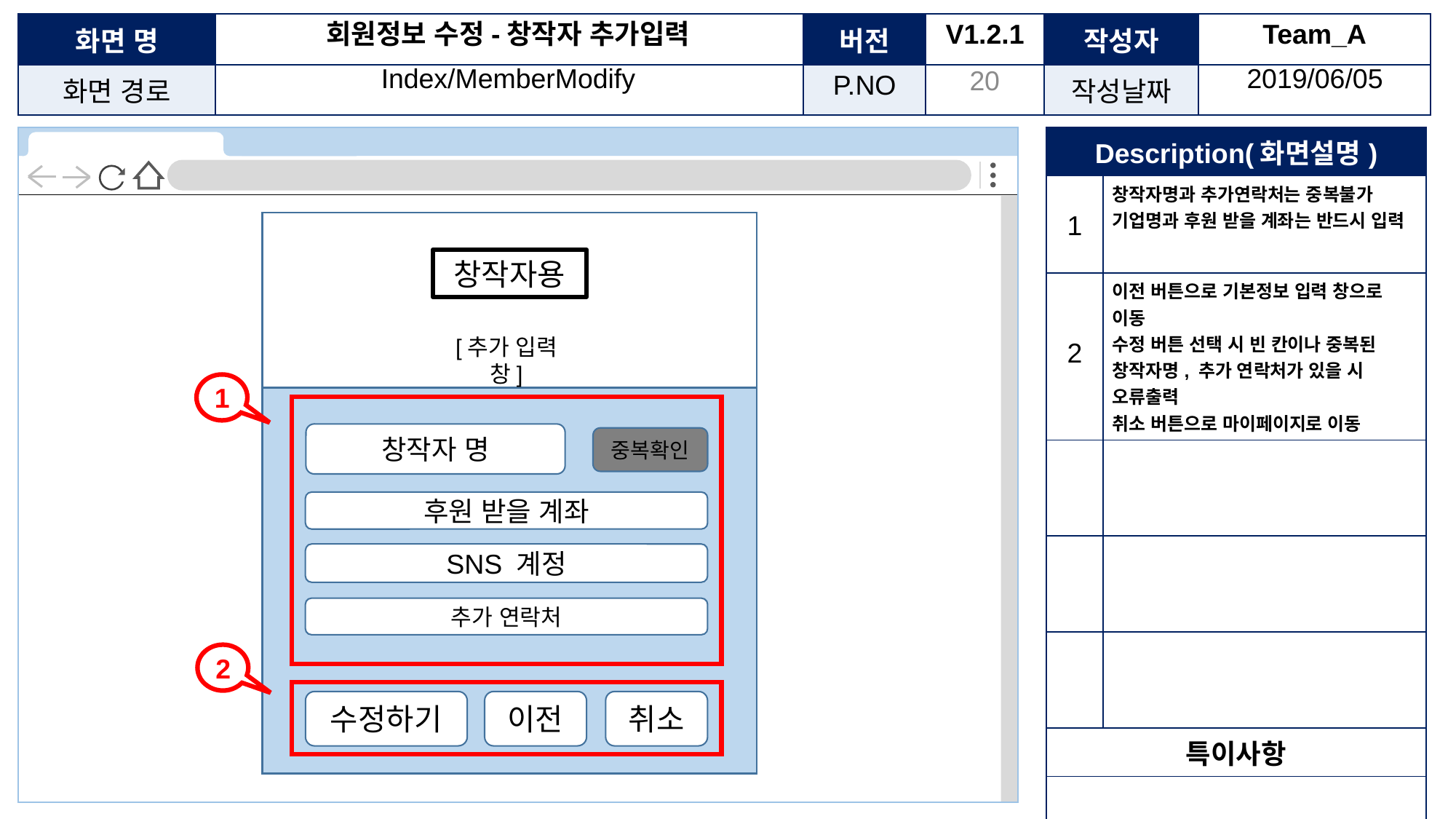

회원정보 수정-창작자 추가입력

20
Index/MemberModify
2019/06/05
| Description(화면설명) |  |
| --- | --- |
| 1 | 창작자명과 추가연락처는 중복불가 기업명과 후원 받을 계좌는 반드시 입력 |
| 2 | 이전 버튼으로 기본정보 입력 창으로 이동 수정 버튼 선택 시 빈 칸이나 중복된 창작자명, 추가 연락처가 있을 시 오류출력 취소 버튼으로 마이페이지로 이동 |
|  |  |
|  |  |
|  |  |
| 특이사항 |  |
|  |  |

창작자용
[추가 입력창]
1

창작자 명
중복확인
후원 받을 계좌
SNS 계정
추가 연락처
2

수정하기
이전
취소